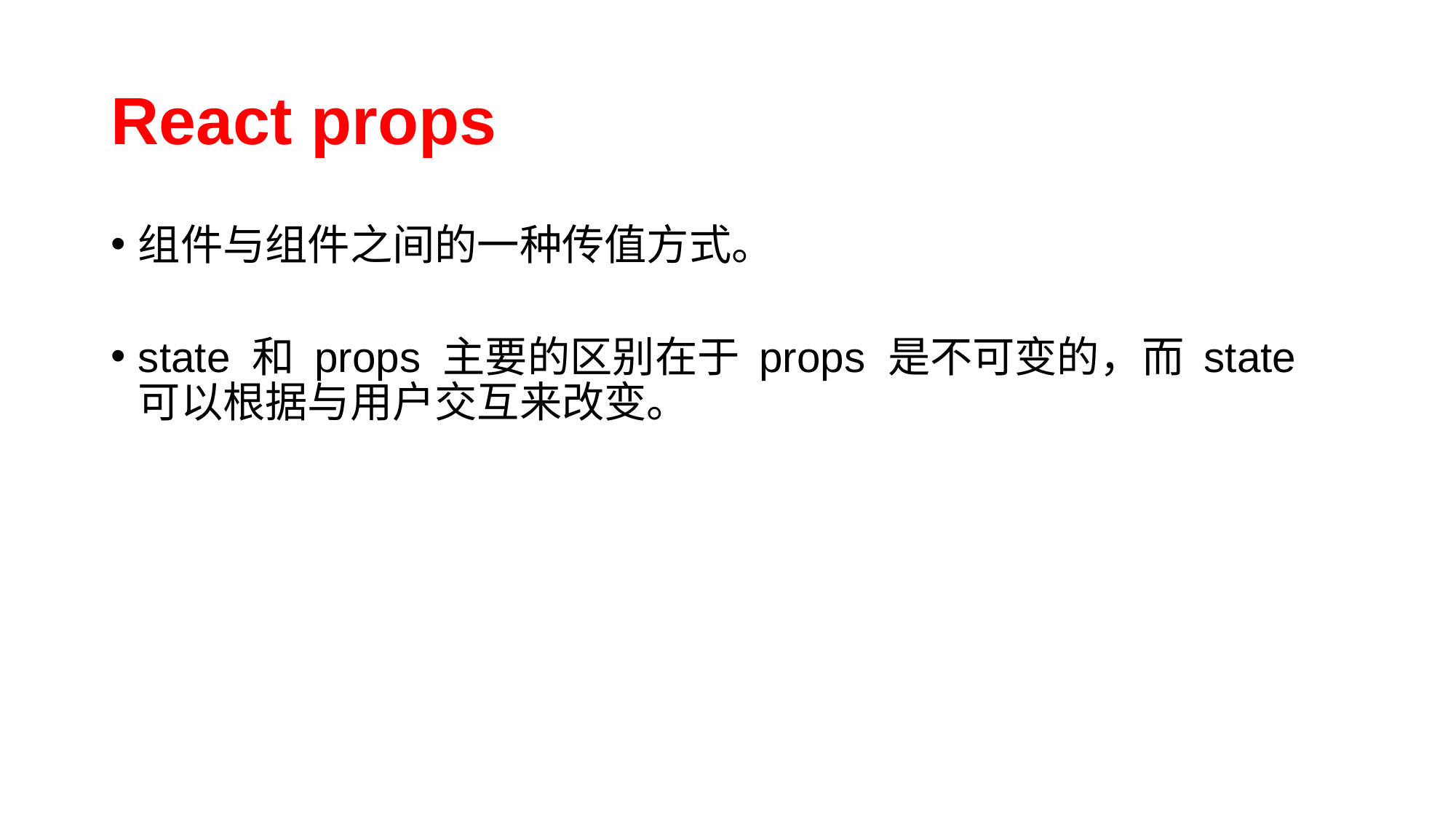

# React props
组件与组件之间的一种传值方式。
state 和 props 主要的区别在于 props 是不可变的，而 state 可以根据与用户交互来改变。